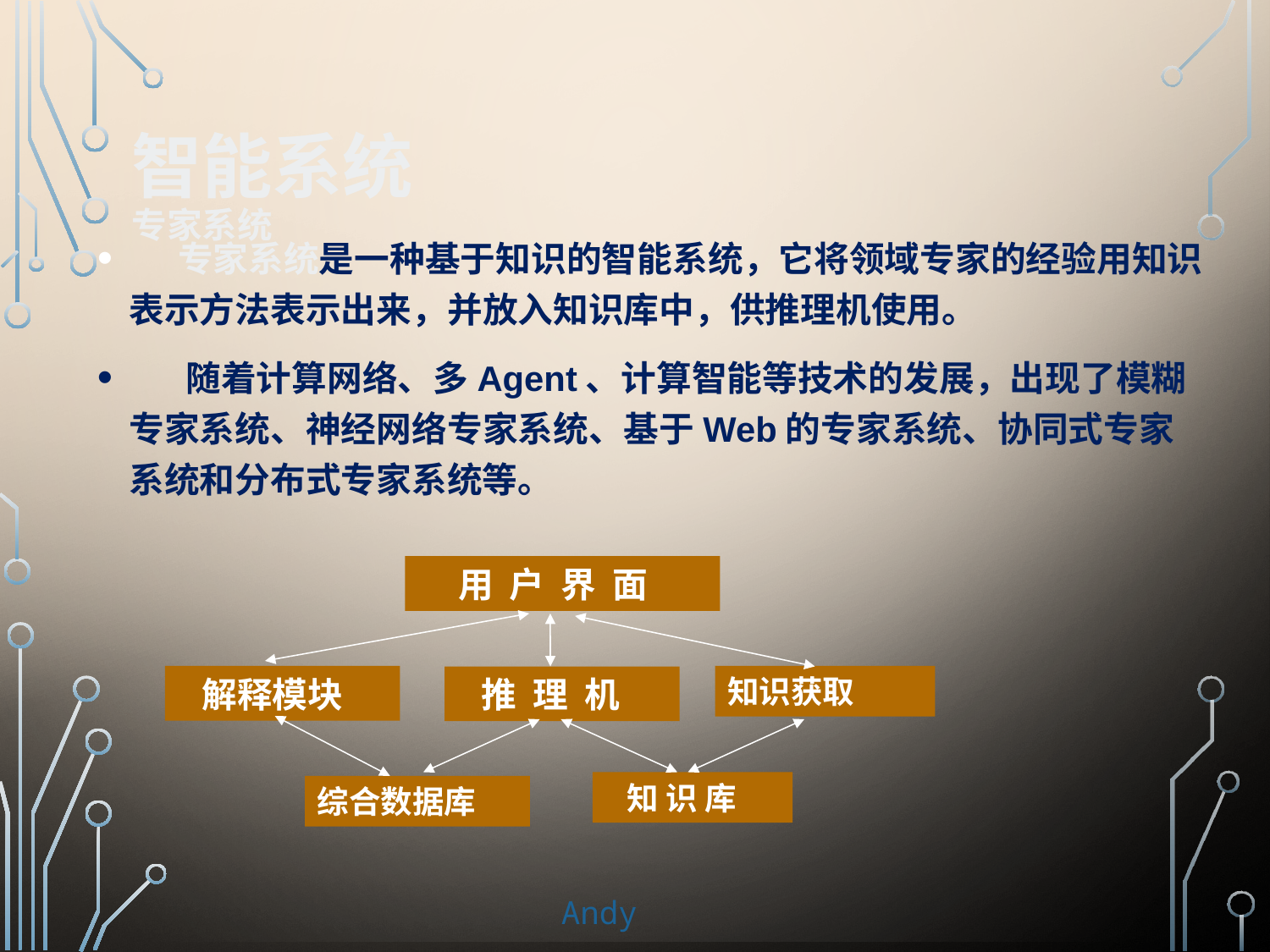

# 智能系统 专家系统
     专家系统是一种基于知识的智能系统，它将领域专家的经验用知识表示方法表示出来，并放入知识库中，供推理机使用。
      随着计算网络、多Agent、计算智能等技术的发展，出现了模糊专家系统、神经网络专家系统、基于Web的专家系统、协同式专家系统和分布式专家系统等。

    用  户  界  面

  解释模块
知识获取
  推  理  机

  知 识 库
综合数据库
28